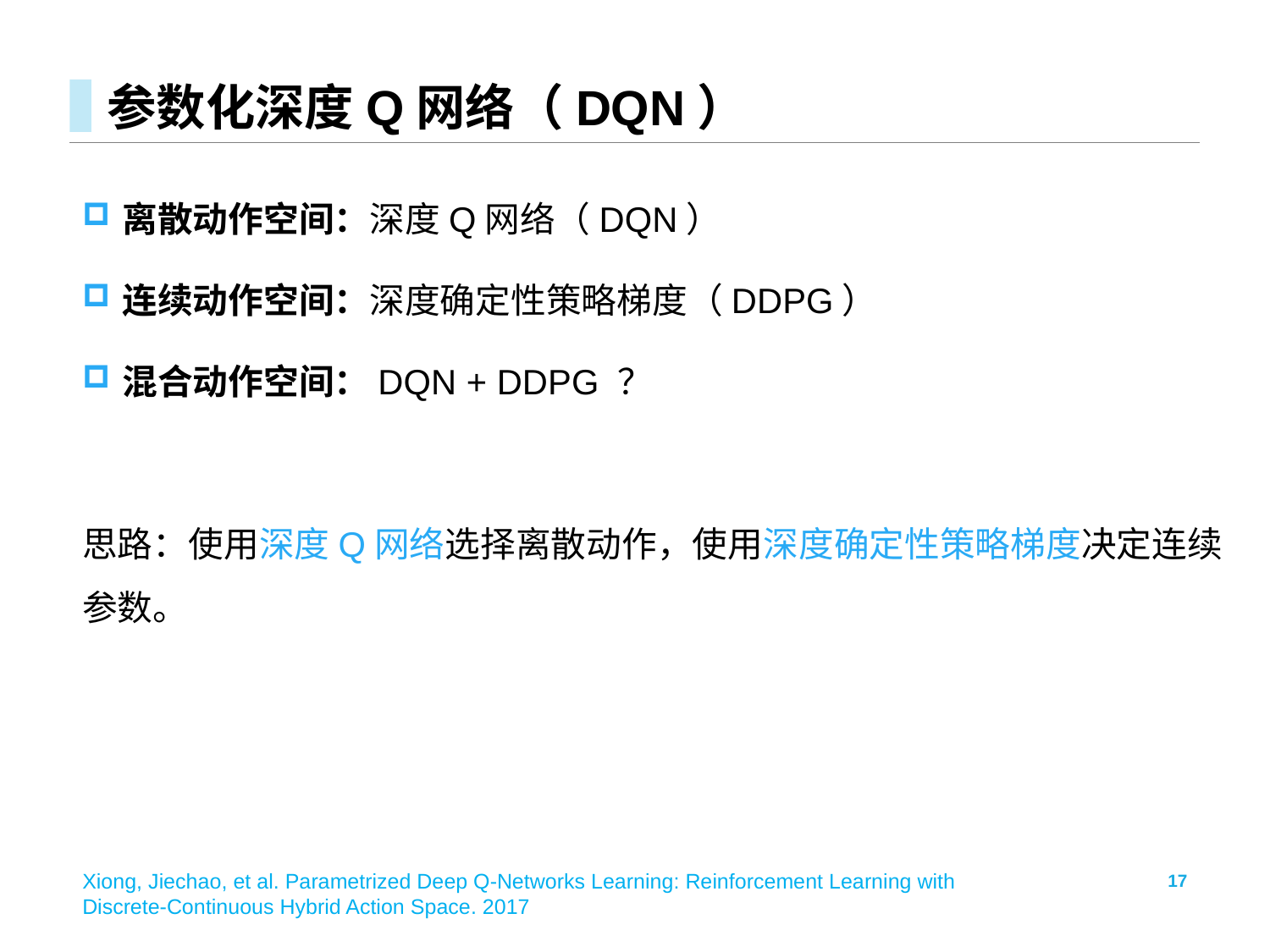

# 参数化深度Q网络（DQN）
离散动作空间：深度Q网络（DQN）
连续动作空间：深度确定性策略梯度（DDPG）
混合动作空间：DQN + DDPG ？

思路：使用深度Q网络选择离散动作，使用深度确定性策略梯度决定连续参数。
Xiong, Jiechao, et al. Parametrized Deep Q-Networks Learning: Reinforcement Learning with Discrete-Continuous Hybrid Action Space. 2017
17